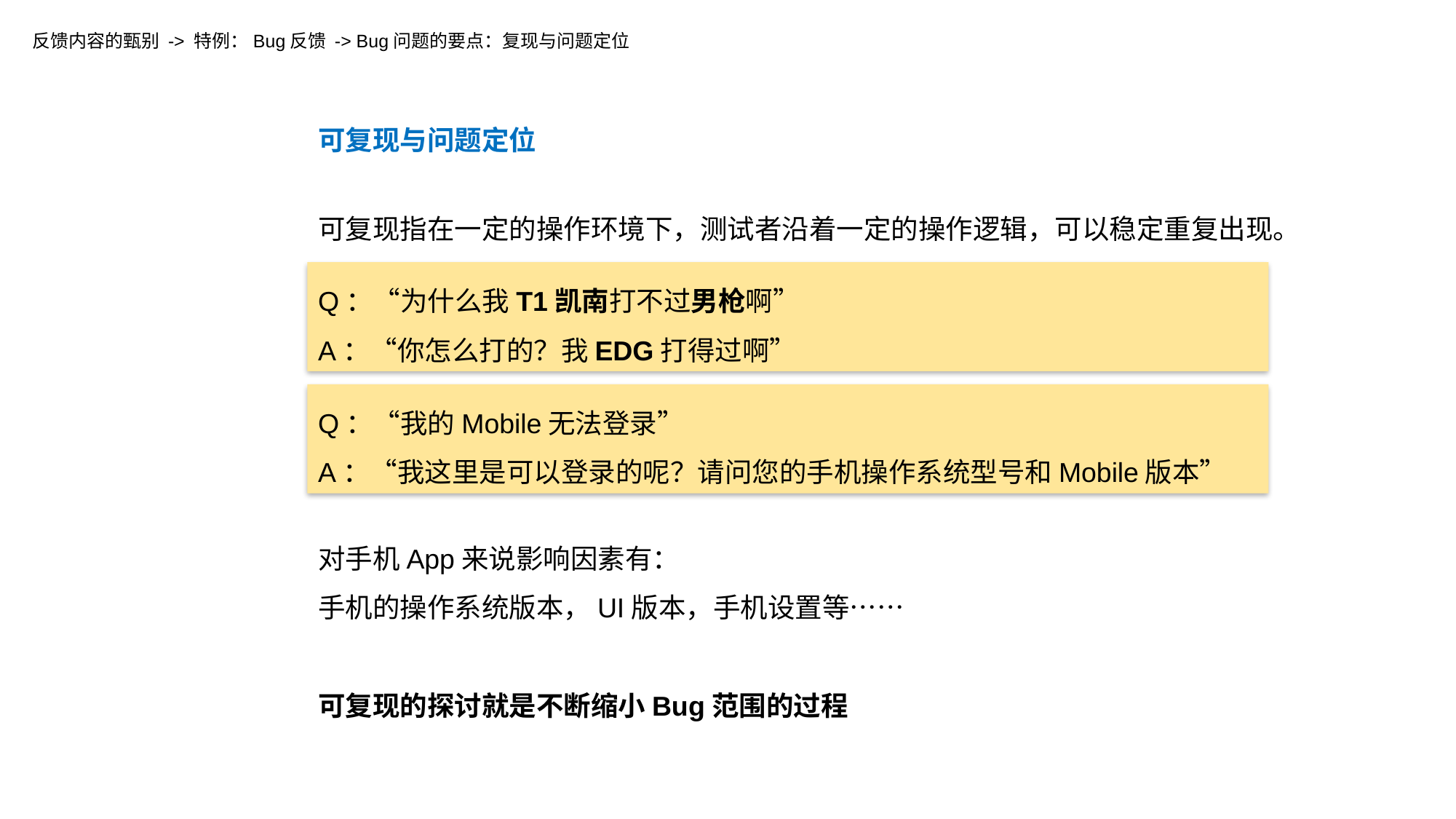

反馈内容的甄别 -> 特例：Bug反馈 -> Bug问题的要点：复现与问题定位
可复现与问题定位
可复现指在一定的操作环境下，测试者沿着一定的操作逻辑，可以稳定重复出现。
Q：“为什么我T1凯南打不过男枪啊”
A：“你怎么打的？我EDG打得过啊”
Q：“我的Mobile无法登录”
A：“我这里是可以登录的呢？请问您的手机操作系统型号和Mobile版本”
对手机App来说影响因素有：
手机的操作系统版本，UI版本，手机设置等……

可复现的探讨就是不断缩小Bug范围的过程